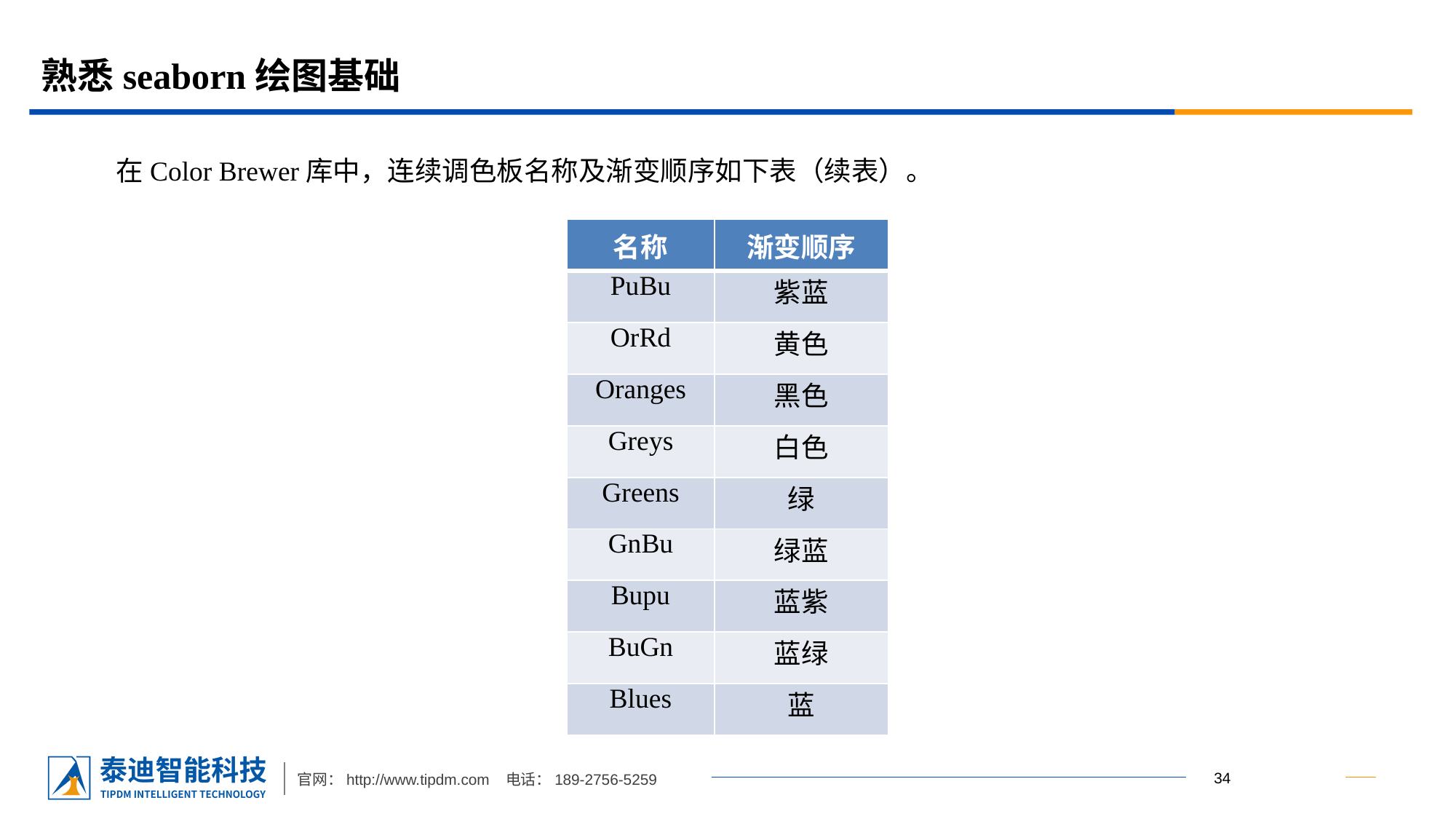

# 熟悉seaborn绘图基础
在Color Brewer库中，连续调色板名称及渐变顺序如下表（续表）。

| 名称 | 渐变顺序 |
| --- | --- |
| PuBu | 紫蓝 |
| OrRd | 黄色 |
| Oranges | 黑色 |
| Greys | 白色 |
| Greens | 绿 |
| GnBu | 绿蓝 |
| Bupu | 蓝紫 |
| BuGn | 蓝绿 |
| Blues | 蓝 |